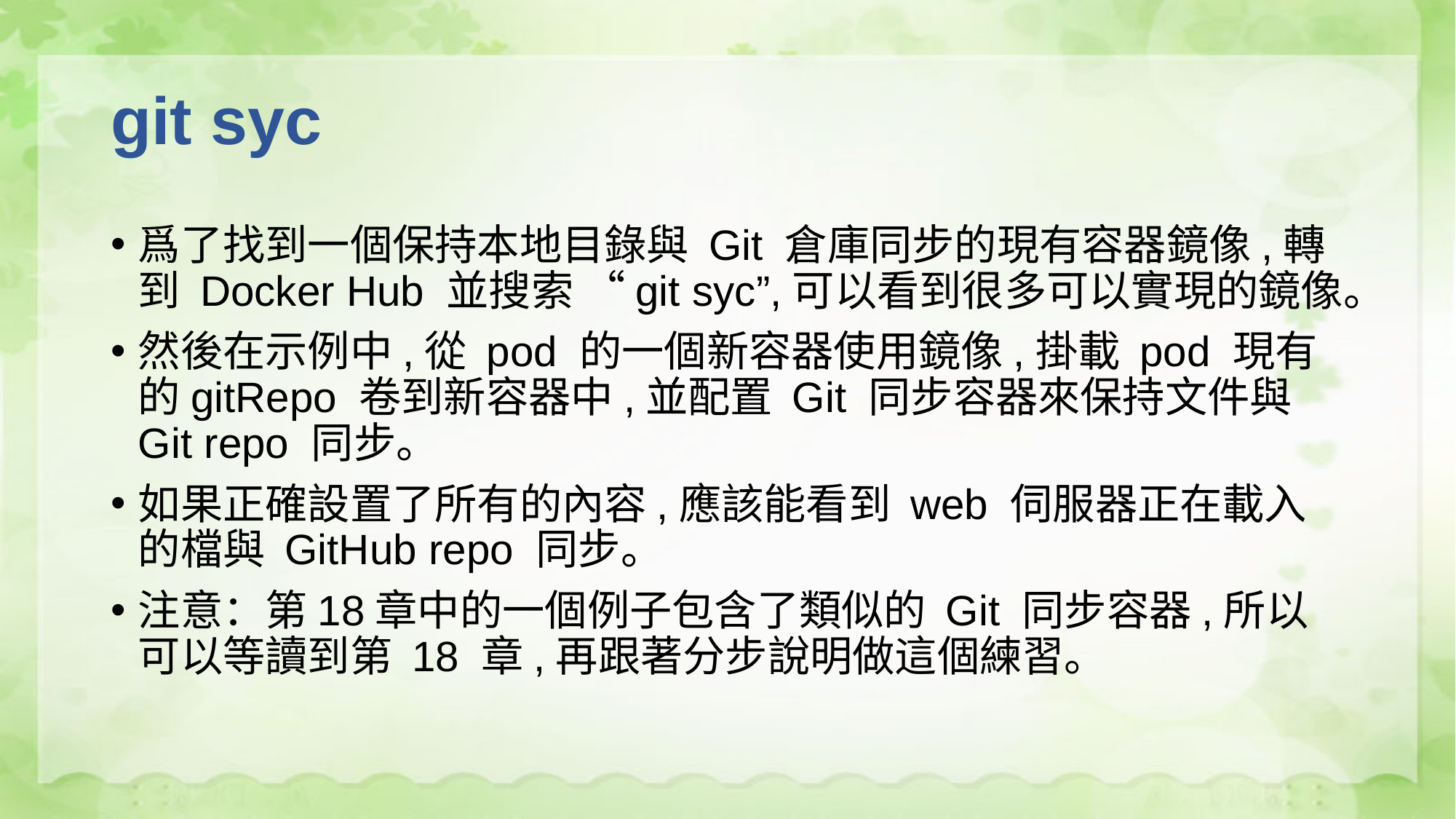

# git syc
爲了找到一個保持本地目錄與 Git 倉庫同步的現有容器鏡像,轉到 Docker Hub 並搜索 “git syc”,可以看到很多可以實現的鏡像。
然後在示例中,從 pod 的一個新容器使用鏡像,掛載 pod 現有的gitRepo 卷到新容器中,並配置 Git 同步容器來保持文件與 Git repo 同步。
如果正確設置了所有的內容,應該能看到 web 伺服器正在載入的檔與 GitHub repo 同步。
注意：第18章中的一個例子包含了類似的 Git 同步容器,所以可以等讀到第 18 章,再跟著分步說明做這個練習。